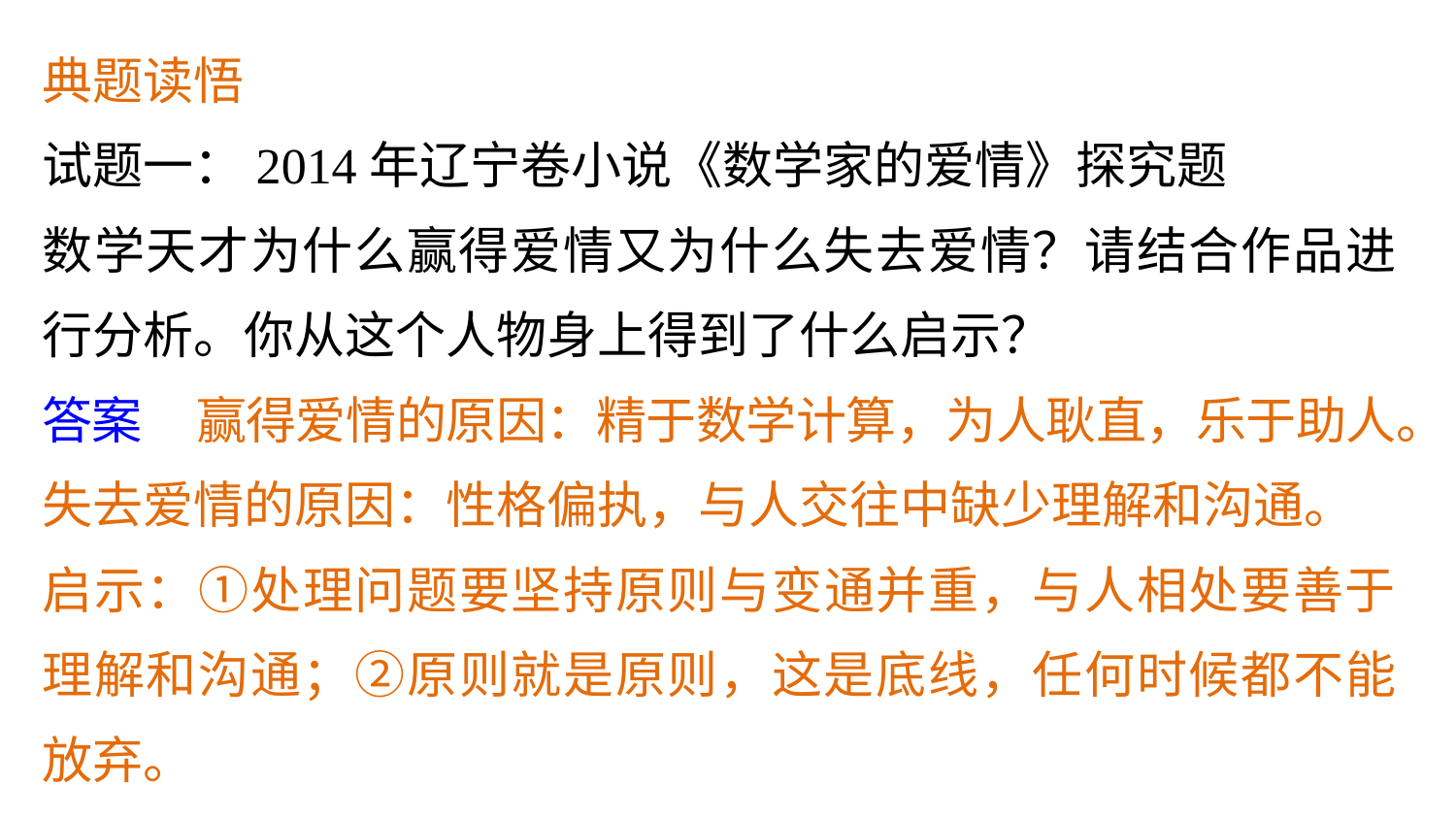

典题读悟
试题一：2014年辽宁卷小说《数学家的爱情》探究题
数学天才为什么赢得爱情又为什么失去爱情？请结合作品进行分析。你从这个人物身上得到了什么启示？
答案　赢得爱情的原因：精于数学计算，为人耿直，乐于助人。
失去爱情的原因：性格偏执，与人交往中缺少理解和沟通。
启示：①处理问题要坚持原则与变通并重，与人相处要善于理解和沟通；②原则就是原则，这是底线，任何时候都不能放弃。